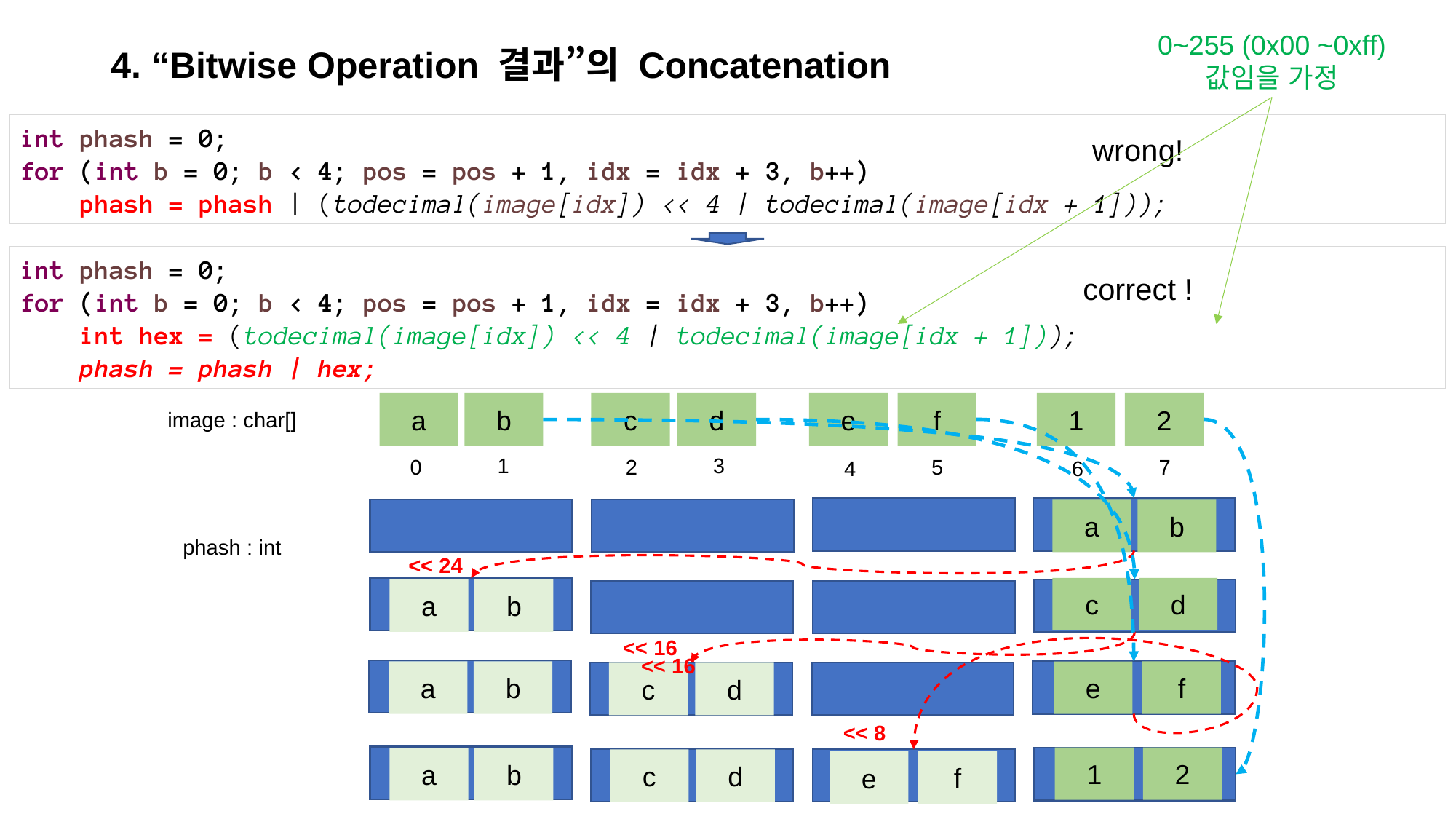

0~255 (0x00 ~0xff) 값임을 가정
# 4. “Bitwise Operation 결과”의 Concatenation
int phash = 0;
for (int b = 0; b < 4; pos = pos + 1, idx = idx + 3, b++)
    phash = phash | (todecimal(image[idx]) << 4 | todecimal(image[idx + 1]));
wrong!

int phash = 0;
for (int b = 0; b < 4; pos = pos + 1, idx = idx + 3, b++)
    int hex = (todecimal(image[idx]) << 4 | todecimal(image[idx + 1]));
    phash = phash | hex;
correct !
image : char[]
f
1
2
a
b
c
d
e
1
3
0
2
7
5
6
4

a
b
phash : int
<< 24
c
d

a
b

<< 16
<< 16

f
a
b

e

c
d

<< 8

1
2
a
b

c
d

f
e